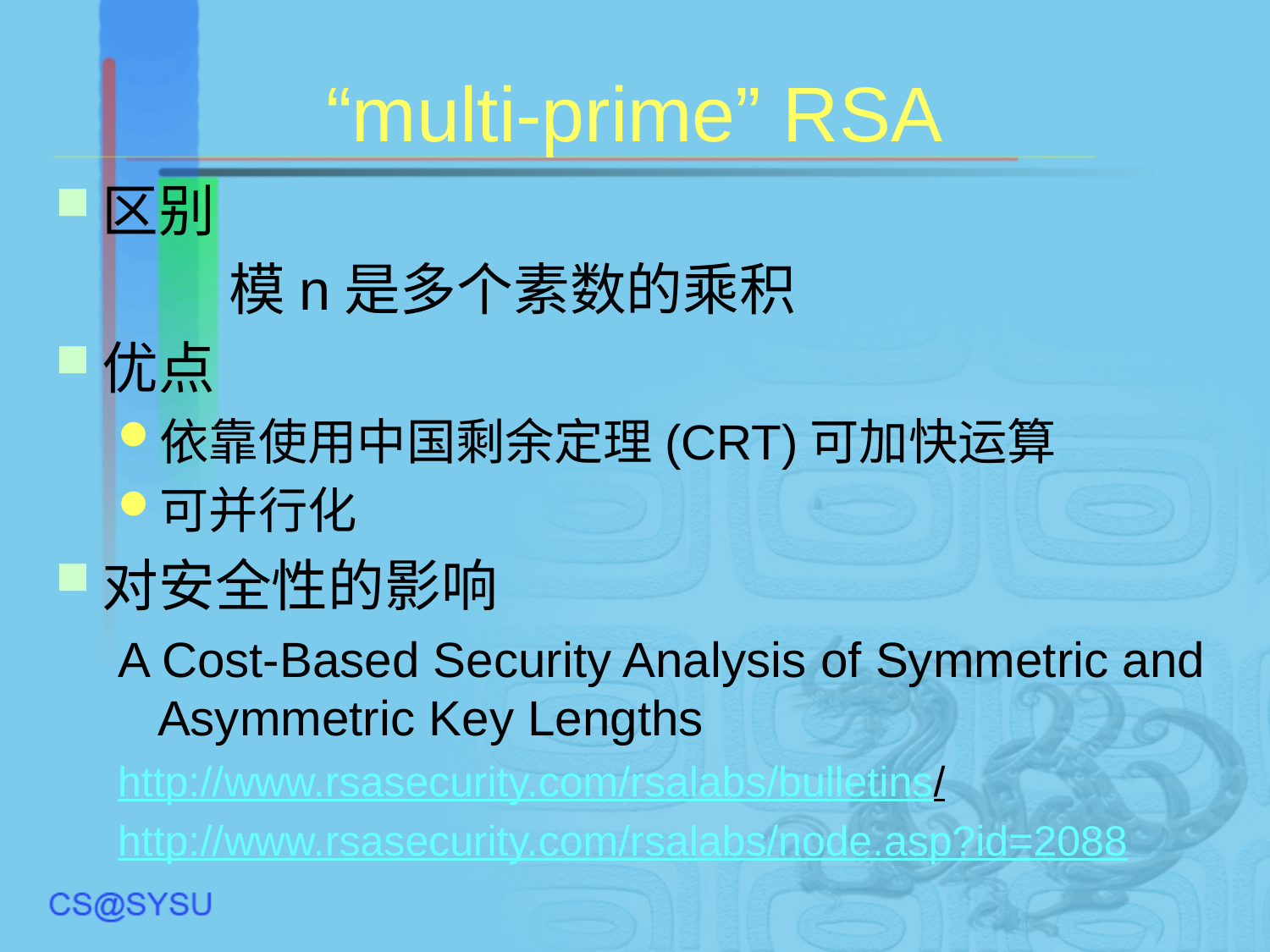

# “multi-prime” RSA
区别
		模n是多个素数的乘积
优点
依靠使用中国剩余定理(CRT)可加快运算
可并行化
对安全性的影响
A Cost-Based Security Analysis of Symmetric and Asymmetric Key Lengths
http://www.rsasecurity.com/rsalabs/bulletins/
http://www.rsasecurity.com/rsalabs/node.asp?id=2088